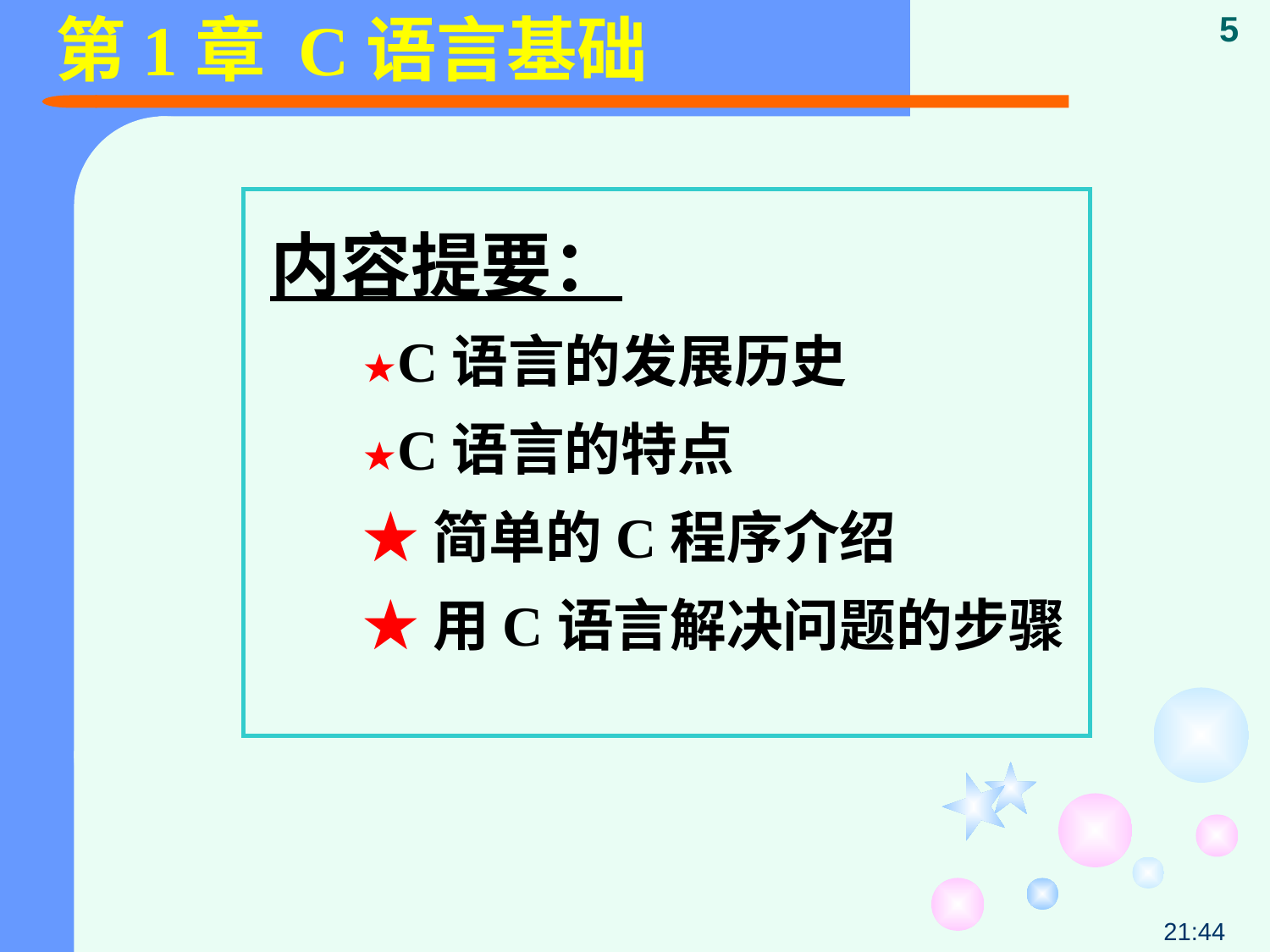

# 第1章 C语言基础
5
内容提要：
★C语言的发展历史
★C语言的特点
★简单的C程序介绍
★用C语言解决问题的步骤
21:44